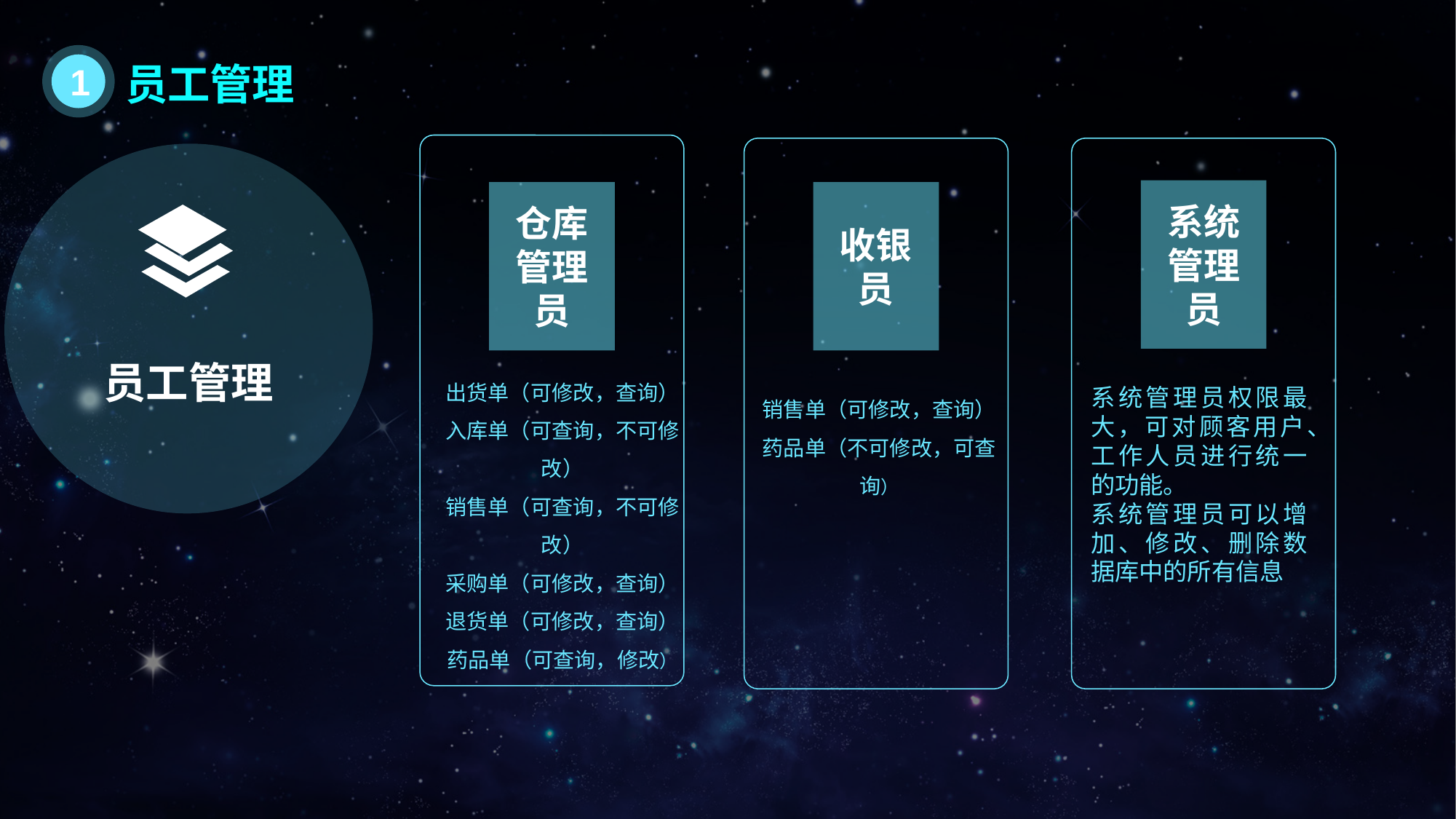

1
员工管理

系统管理员
仓库管理员
收银员
出货单（可修改，查询）
入库单（可查询，不可修改）
销售单（可查询，不可修改）
采购单（可修改，查询）
退货单（可修改，查询）
药品单（可查询，修改）

销售单（可修改，查询）
药品单（不可修改，可查询）

员工管理
系统管理员权限最大，可对顾客用户、工作人员进行统一的功能。
系统管理员可以增加、修改、删除数据库中的所有信息